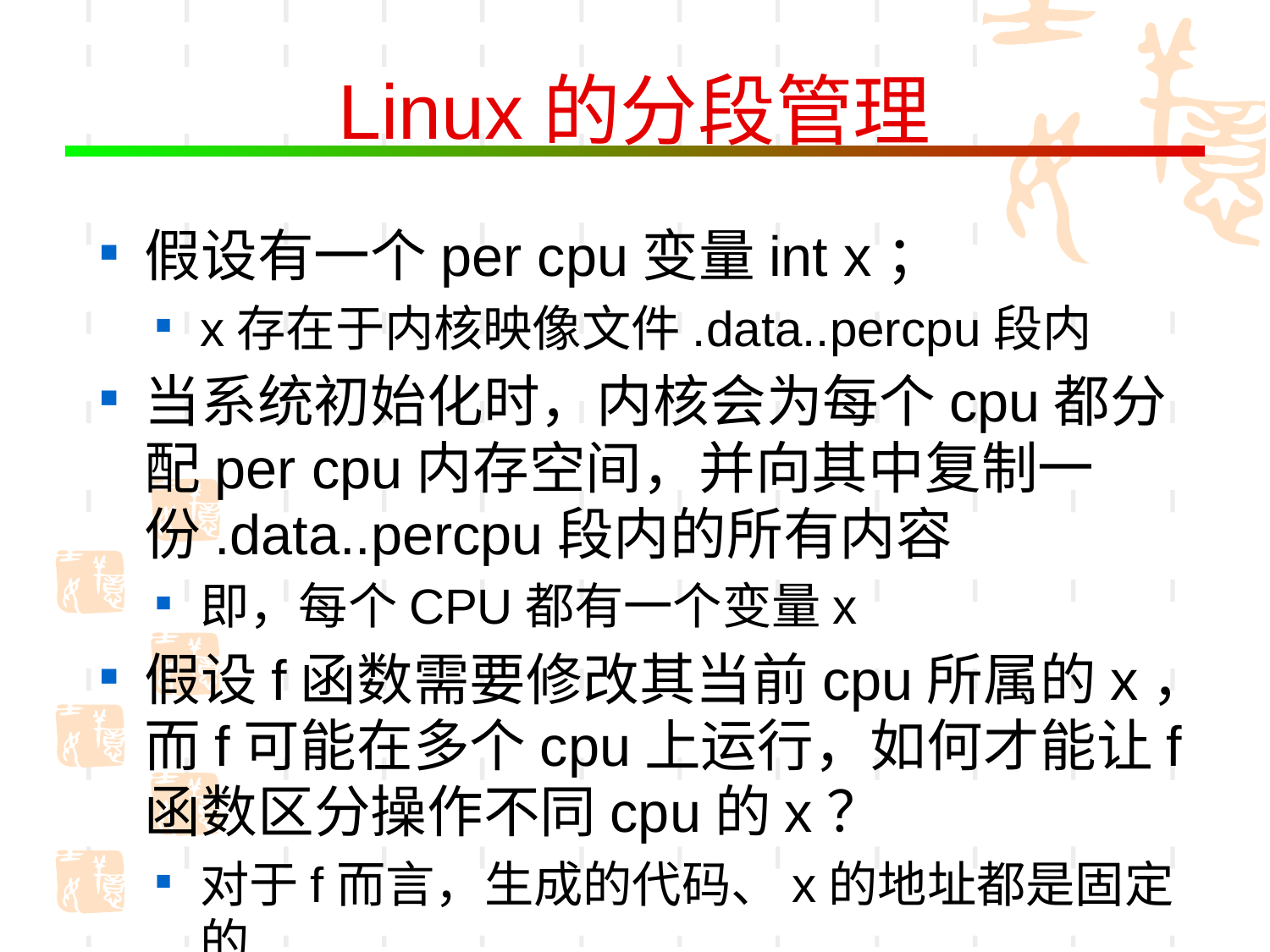

# Linux的分段管理
假设有一个per cpu变量int x；
x存在于内核映像文件.data..percpu段内
当系统初始化时，内核会为每个cpu都分配per cpu内存空间，并向其中复制一份.data..percpu段内的所有内容
即，每个CPU都有一个变量x
假设f函数需要修改其当前cpu所属的x，而f可能在多个cpu上运行，如何才能让f函数区分操作不同cpu的x？
对于f而言，生成的代码、x的地址都是固定的